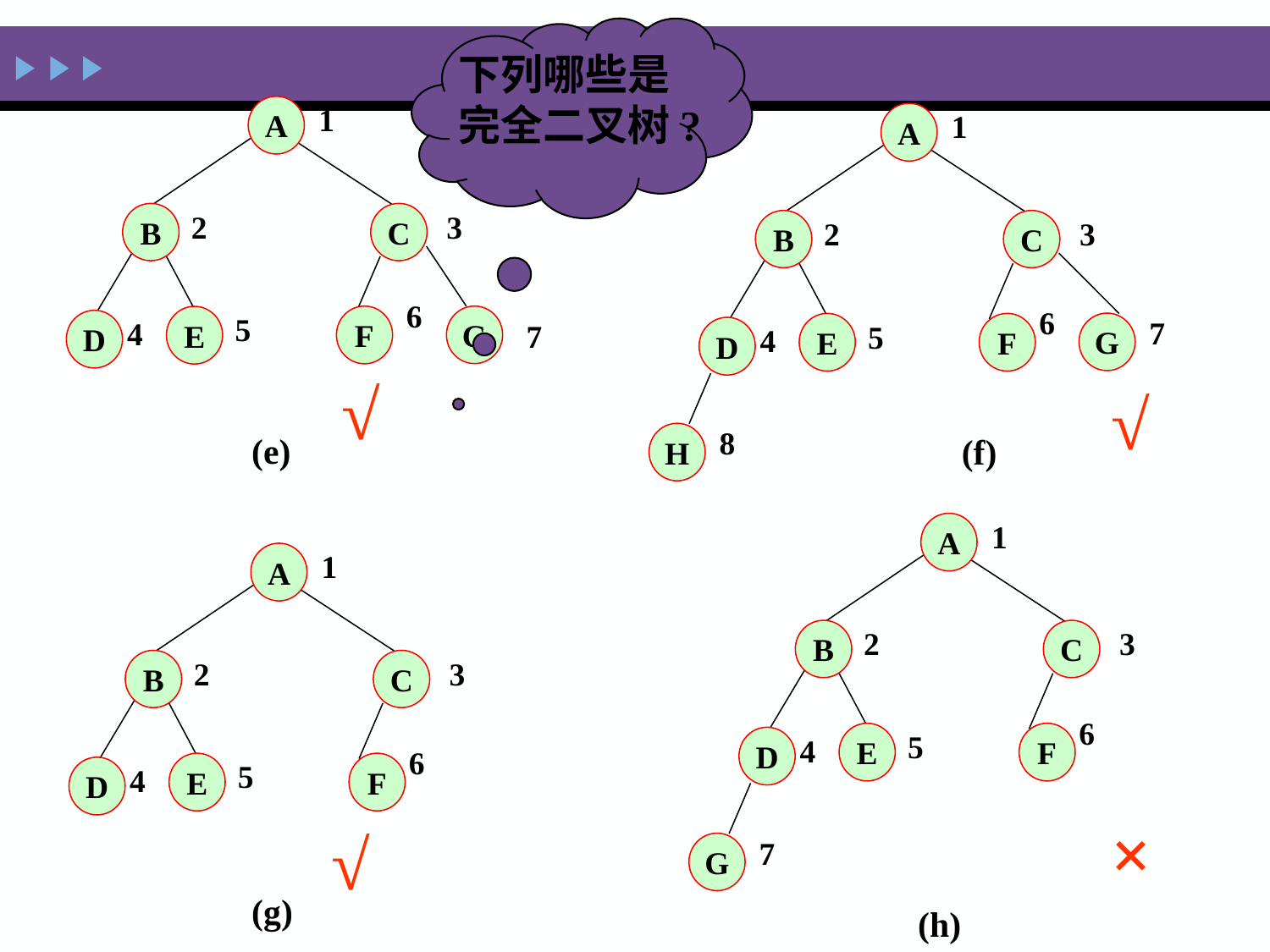

下列哪些是完全二叉树?
A
1

B
C
2
3

6
F
G
E
5
D
4
7
A
1

B
C
2
3

6
G
7
E
F
5
D
4

H
8
√
√
(e)
(f)
A
1

B
C
2
3

6
E
F
5
D
4

G
7
A
1

B
C
2
3

6
E
F
5
D
4
(g)
×
√
(h)